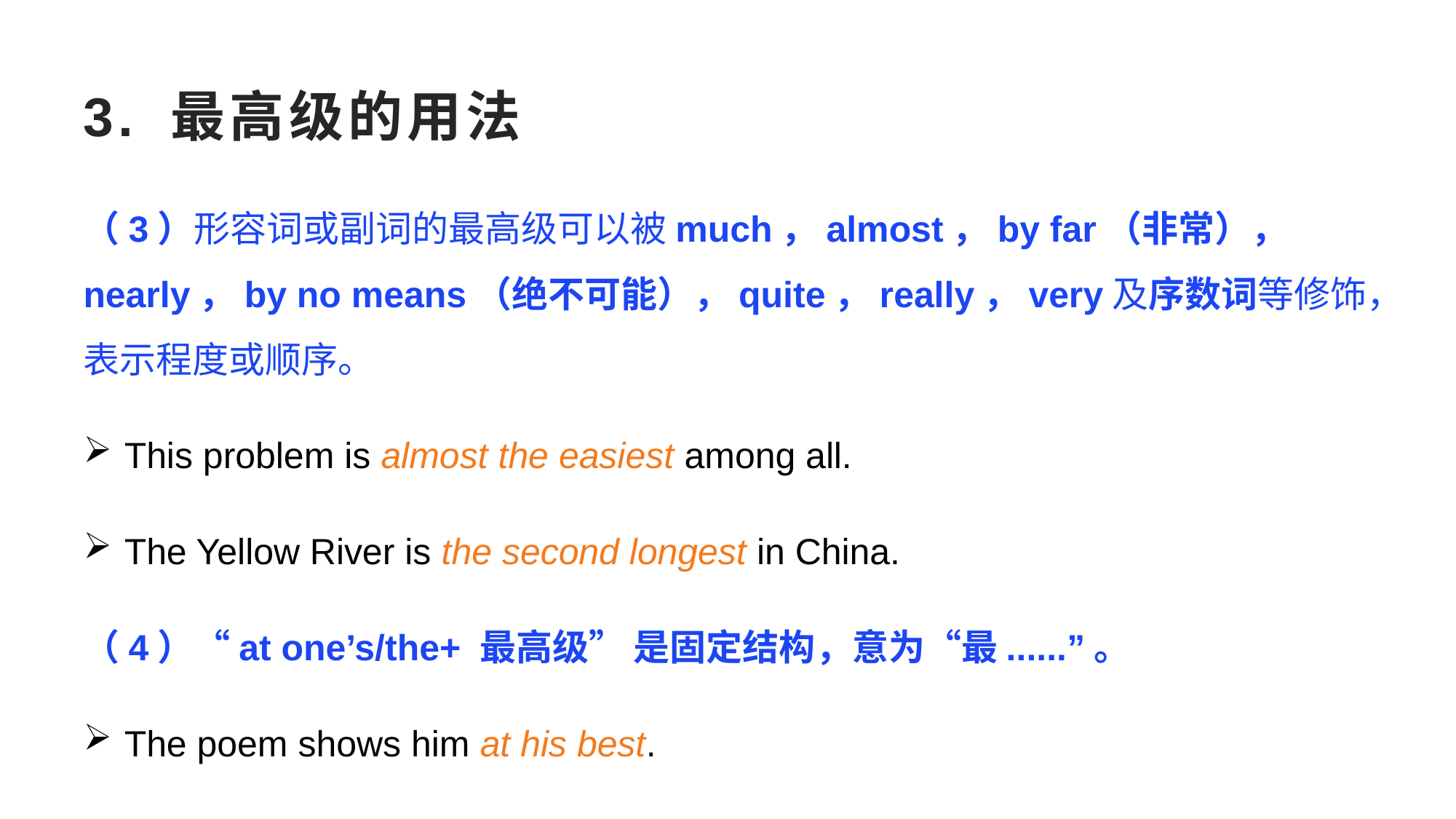

3. 最高级的用法
（3）形容词或副词的最高级可以被much，almost，by far（非常）， nearly，by no means（绝不可能），quite，really，very及序数词等修饰，表示程度或顺序。
This problem is almost the easiest among all.
The Yellow River is the second longest in China.
（4）“at one’s/the+ 最高级” 是固定结构，意为“最......”。
The poem shows him at his best.